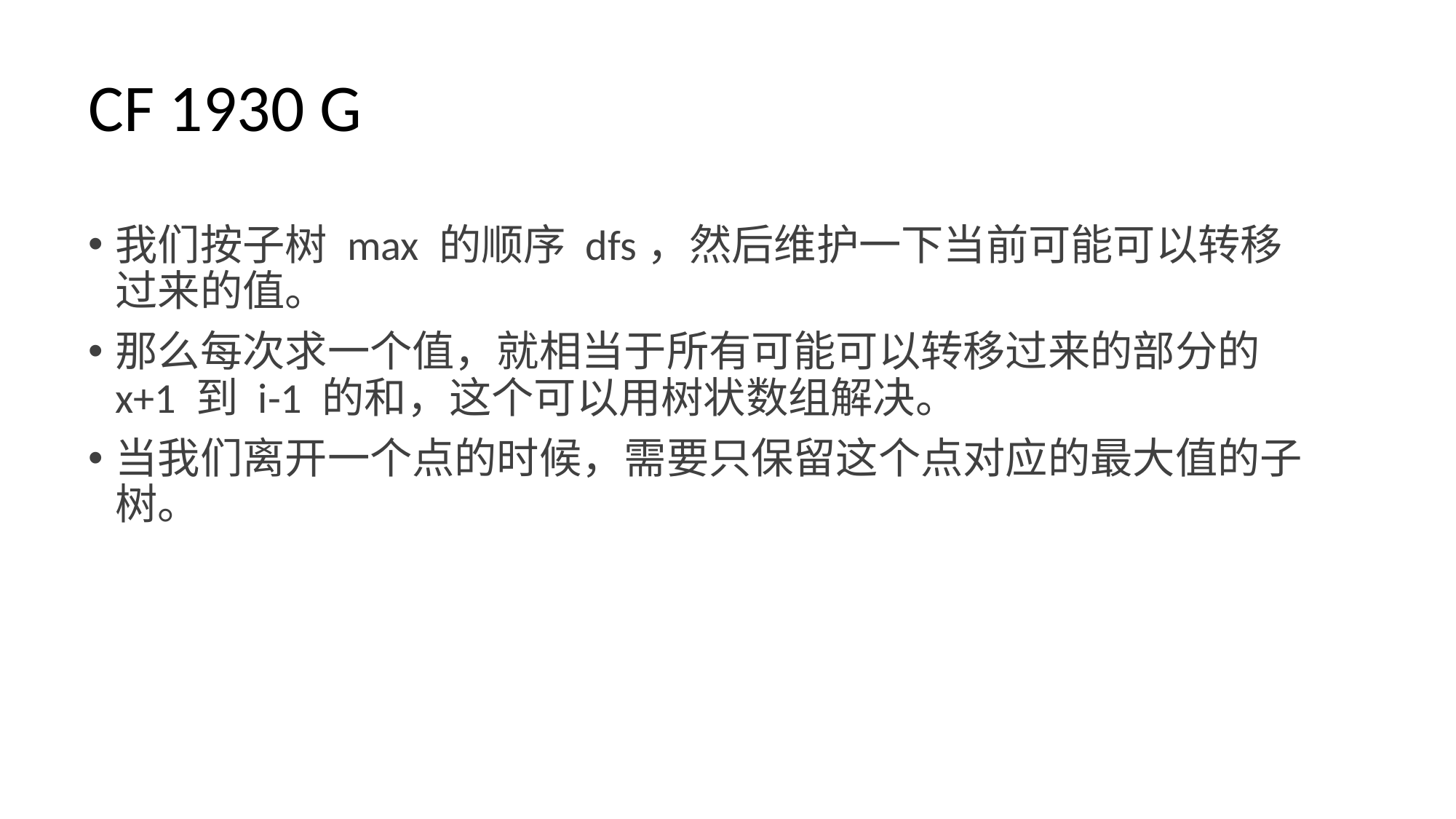

# CF 1930 G
我们按子树 max 的顺序 dfs，然后维护一下当前可能可以转移过来的值。
那么每次求一个值，就相当于所有可能可以转移过来的部分的 x+1 到 i-1 的和，这个可以用树状数组解决。
当我们离开一个点的时候，需要只保留这个点对应的最大值的子树。